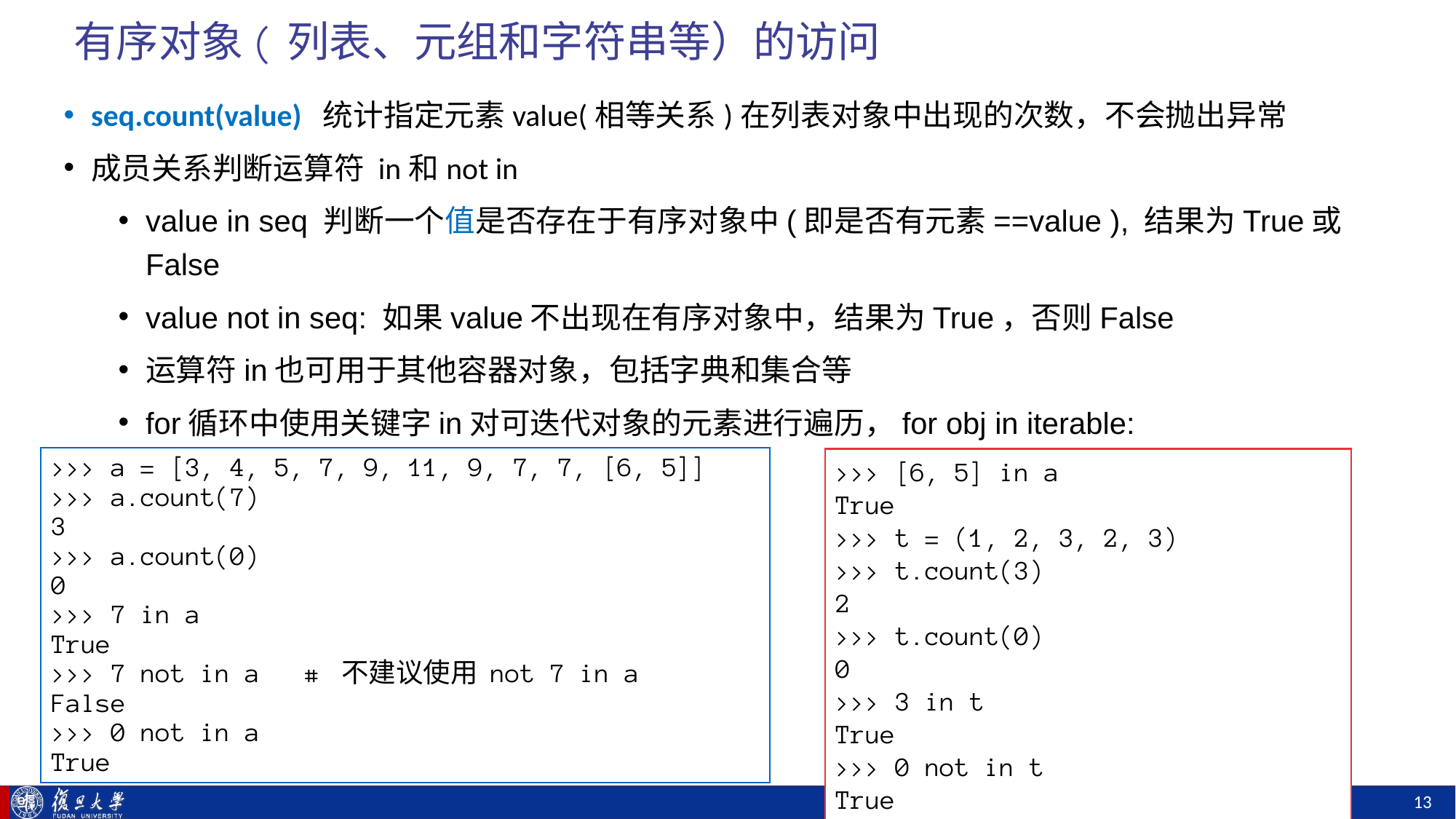

# 有序对象(列表、元组和字符串等）的访问
seq.count(value)  统计指定元素value(相等关系)在列表对象中出现的次数，不会抛出异常
成员关系判断运算符 in和not in
value in seq 判断一个值是否存在于有序对象中(即是否有元素==value ), 结果为True或False
value not in seq: 如果value不出现在有序对象中，结果为True，否则False
运算符in也可用于其他容器对象，包括字典和集合等
for循环中使用关键字in对可迭代对象的元素进行遍历，for obj in iterable:

>>> a = [3, 4, 5, 7, 9, 11, 9, 7, 7, [6, 5]]
>>> a.count(7)
3
>>> a.count(0)
0
>>> 7 in a
True
>>> 7 not in a   # 不建议使用 not 7 in a
False
>>> 0 not in a
True
>>> [6, 5] in a
True
>>> t = (1, 2, 3, 2, 3)
>>> t.count(3)
2
>>> t.count(0)
0
>>> 3 in t
True
>>> 0 not in t
True